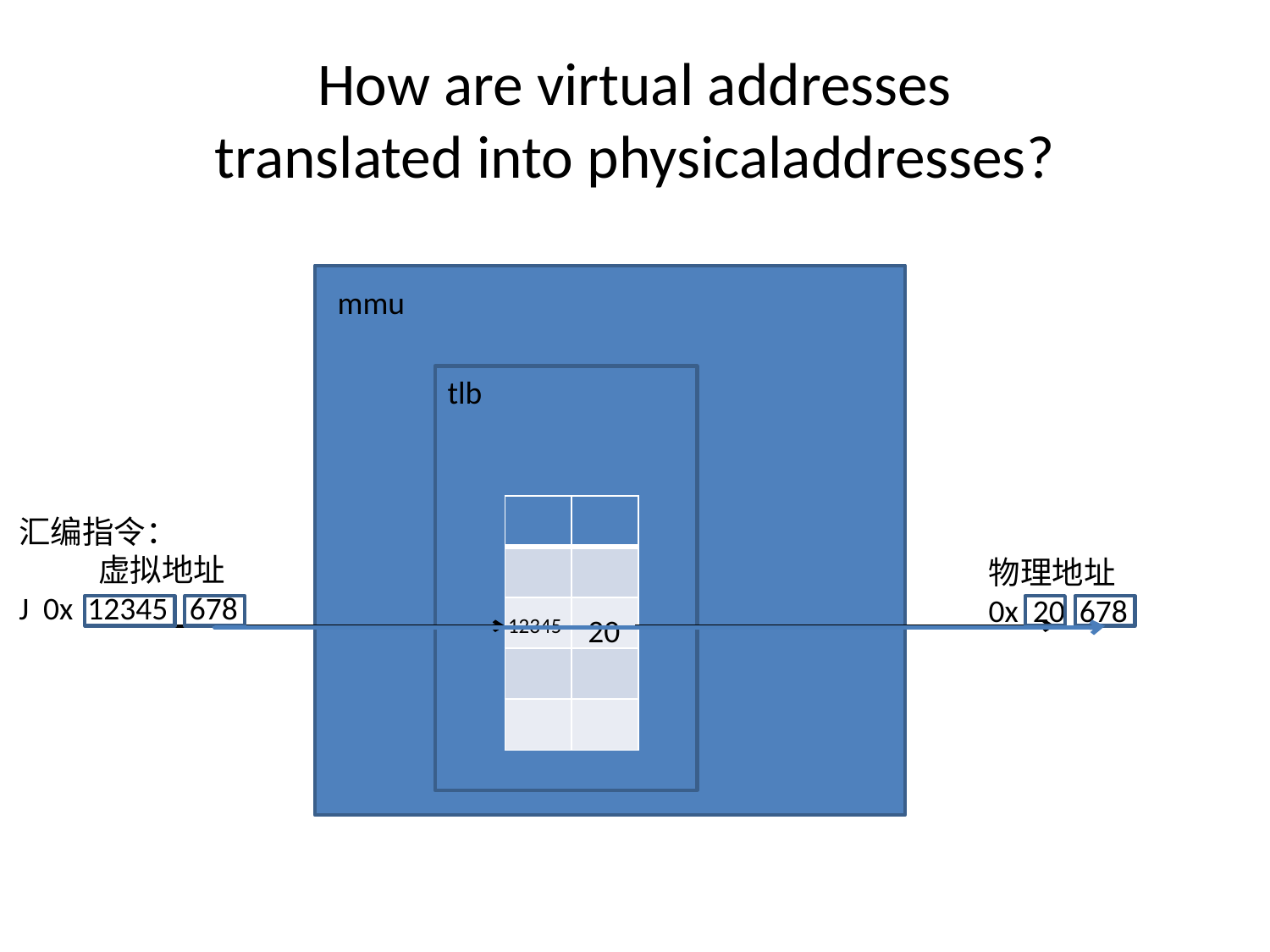

# How are virtual addresses translated into physicaladdresses?

mmu

tlb
|  |  |
| --- | --- |
|  |  |
|  |  |
|  |  |
|  |  |
汇编指令：
          虚拟地址
J  0x  12345   678
物理地址
0x  20  678

20
12345